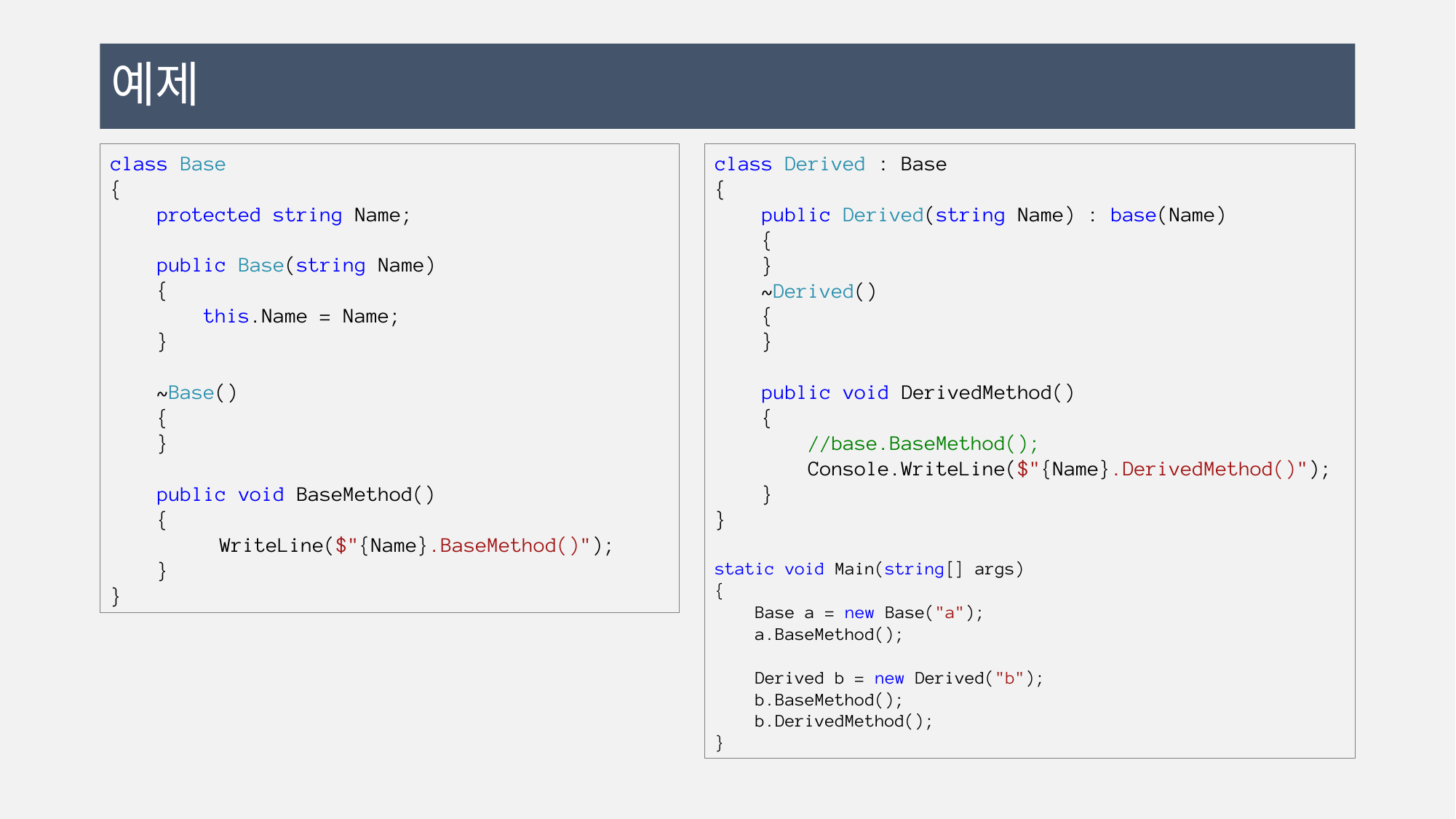

# 예제

class Base
{
    protected string Name;

    public Base(string Name)
    {
        this.Name = Name;
    }

    ~Base()
    {
    }

    public void BaseMethod()
    {
	WriteLine($"{Name}.BaseMethod()");
    }
}
class Derived : Base
{
    public Derived(string Name) : base(Name)
    {
    }
    ~Derived()
    {
    }

    public void DerivedMethod()
    {
        //base.BaseMethod();
        Console.WriteLine($"{Name}.DerivedMethod()");
    }
}

static void Main(string[] args)
{
    Base a = new Base("a");
    a.BaseMethod();

    Derived b = new Derived("b");
    b.BaseMethod();
    b.DerivedMethod();
}